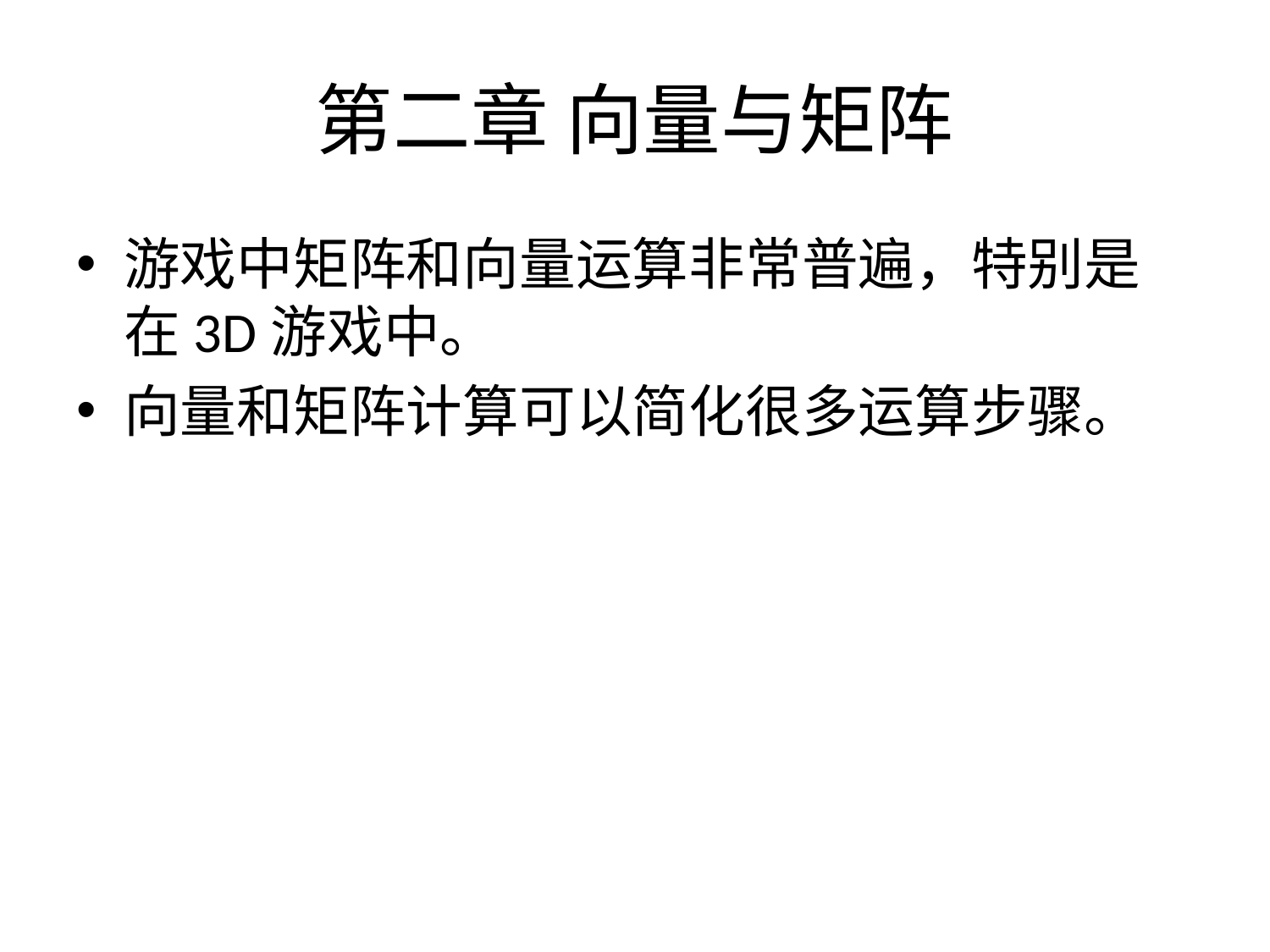

# 第二章 向量与矩阵
游戏中矩阵和向量运算非常普遍，特别是在3D游戏中。
向量和矩阵计算可以简化很多运算步骤。